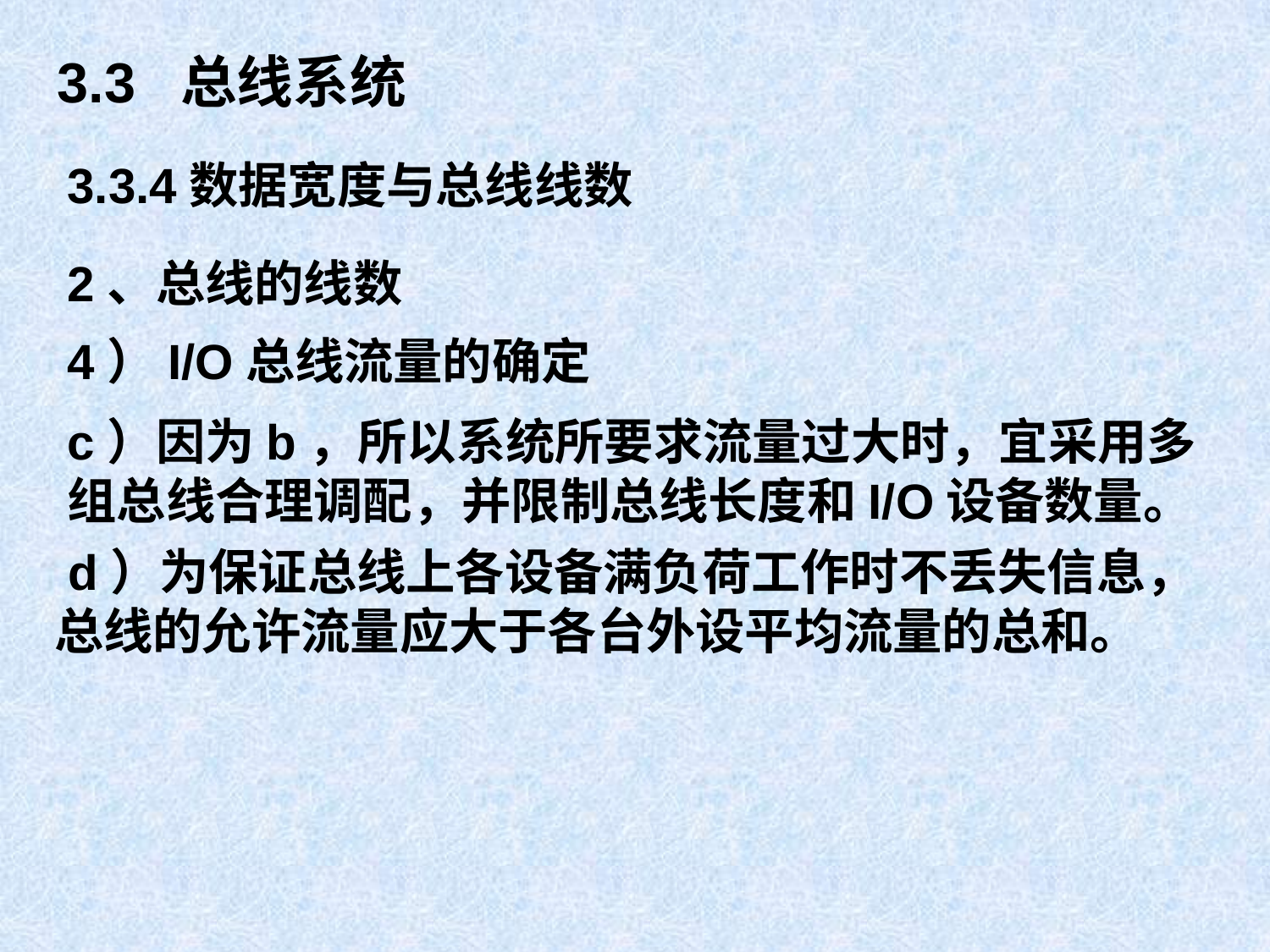

3.3  总线系统
3.3.4数据宽度与总线线数

2、总线的线数
4）I/O总线流量的确定
c）因为b，所以系统所要求流量过大时，宜采用多组总线合理调配，并限制总线长度和I/O设备数量。
 d）为保证总线上各设备满负荷工作时不丢失信息，
总线的允许流量应大于各台外设平均流量的总和。